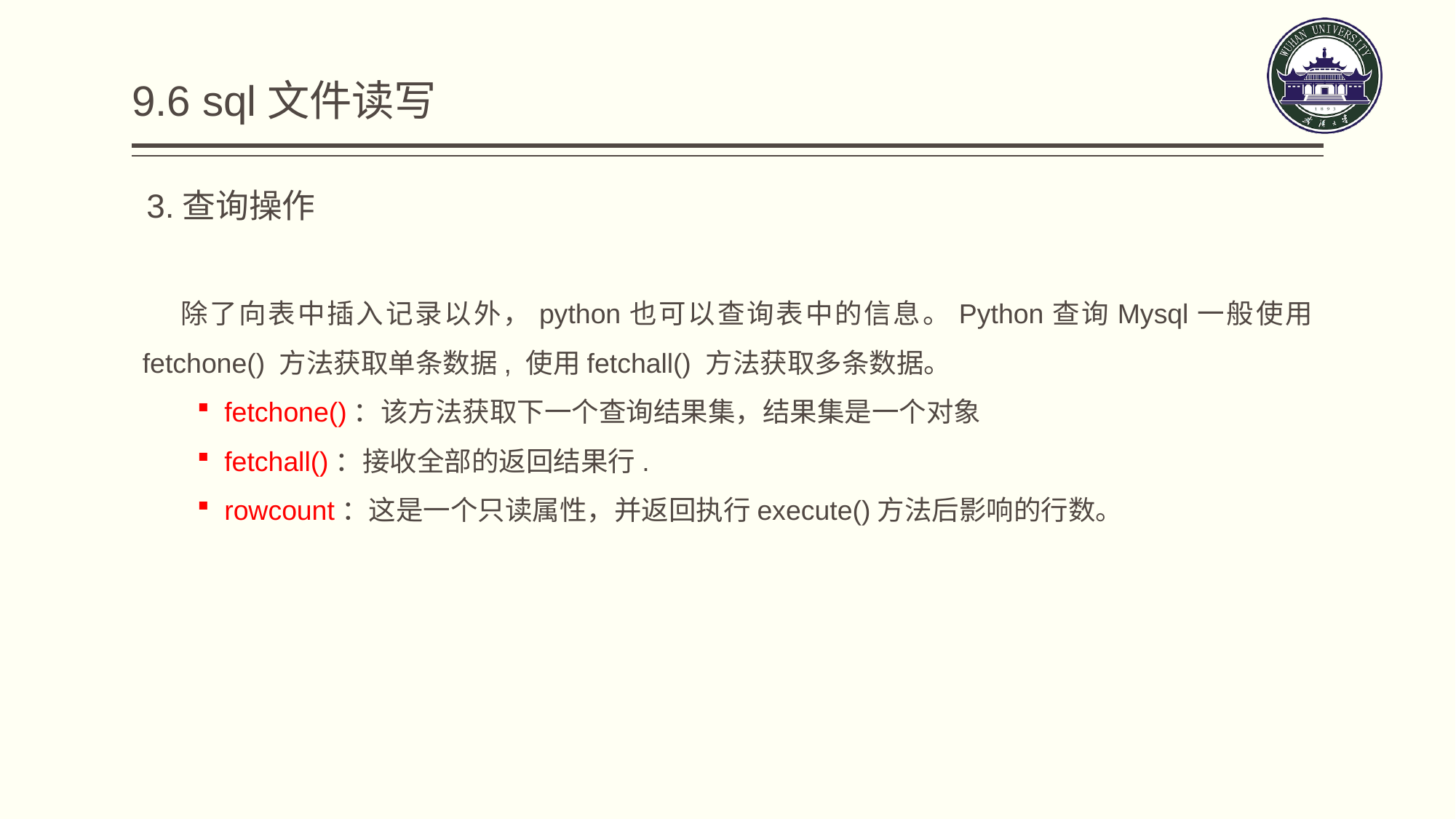

9.6 sql文件读写
3.查询操作
    除了向表中插入记录以外，python也可以查询表中的信息。Python查询Mysql一般使用 fetchone() 方法获取单条数据, 使用fetchall() 方法获取多条数据。
fetchone()：该方法获取下一个查询结果集，结果集是一个对象
fetchall()：接收全部的返回结果行.
rowcount：这是一个只读属性，并返回执行execute()方法后影响的行数。